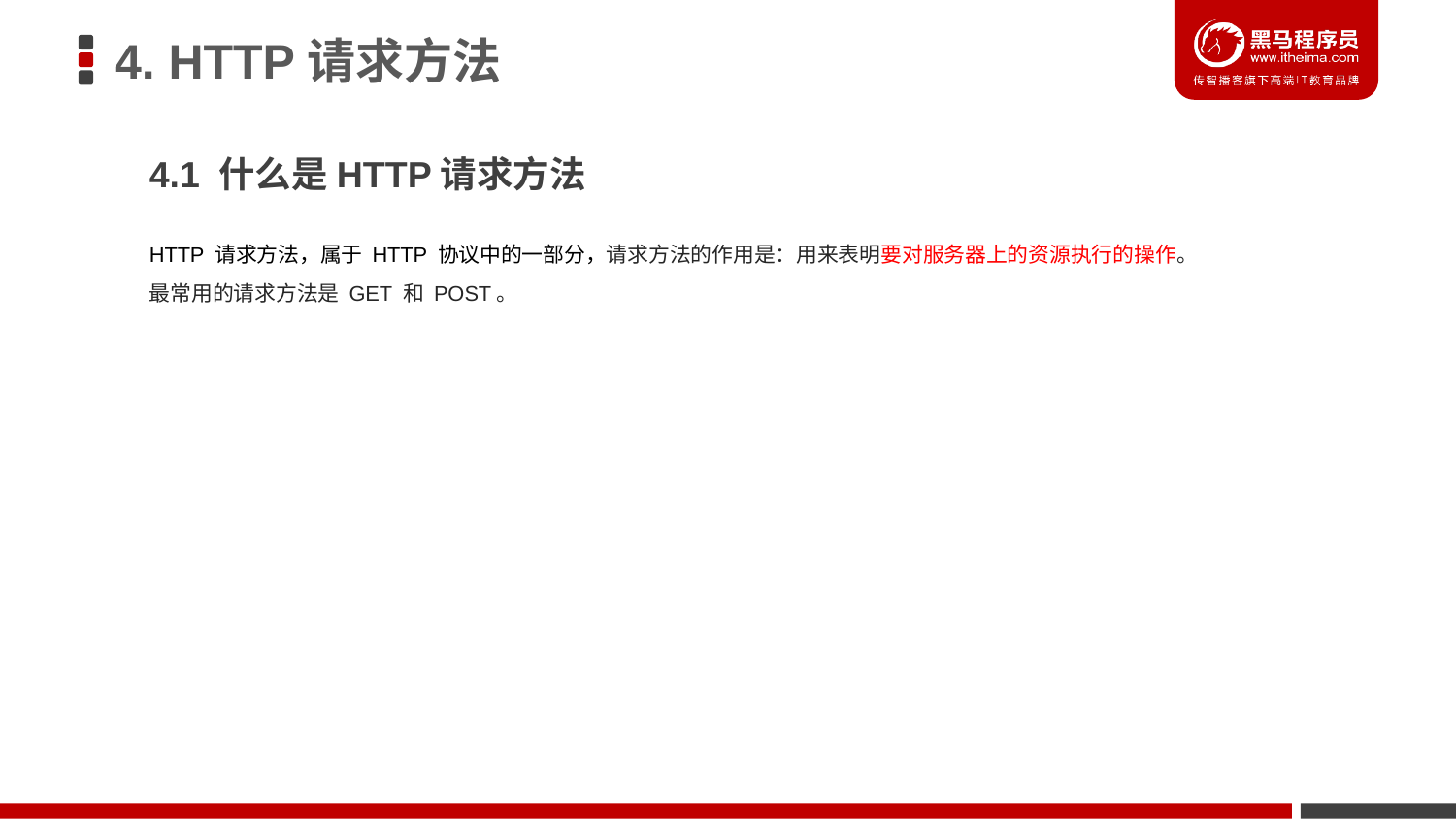

# 4. HTTP请求方法
4.1 什么是HTTP请求方法
HTTP 请求方法，属于 HTTP 协议中的一部分，请求方法的作用是：用来表明要对服务器上的资源执行的操作。最常用的请求方法是 GET 和 POST。